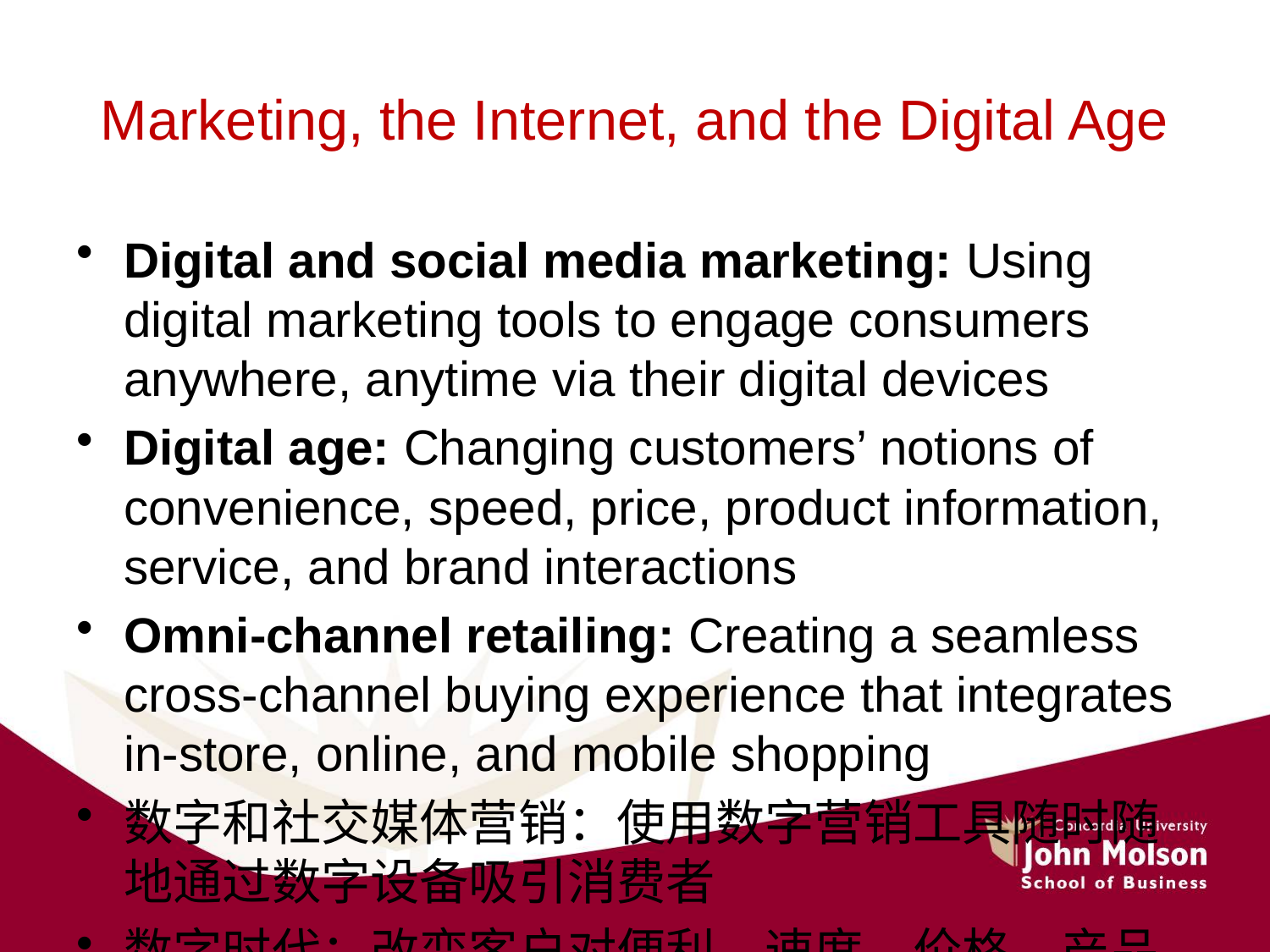

# Marketing, the Internet, and the Digital Age
Digital and social media marketing: Using digital marketing tools to engage consumers anywhere, anytime via their digital devices
Digital age: Changing customers’ notions of convenience, speed, price, product information, service, and brand interactions
Omni-channel retailing: Creating a seamless cross-channel buying experience that integrates in-store, online, and mobile shopping
数字和社交媒体营销：使用数字营销工具随时随地通过数字设备吸引消费者
数字时代：改变客户对便利、速度、价格、产品信息、服务和品牌互动的观念
全渠道零售：打造无缝的跨渠道购买体验，整合店内、在线和移动购物